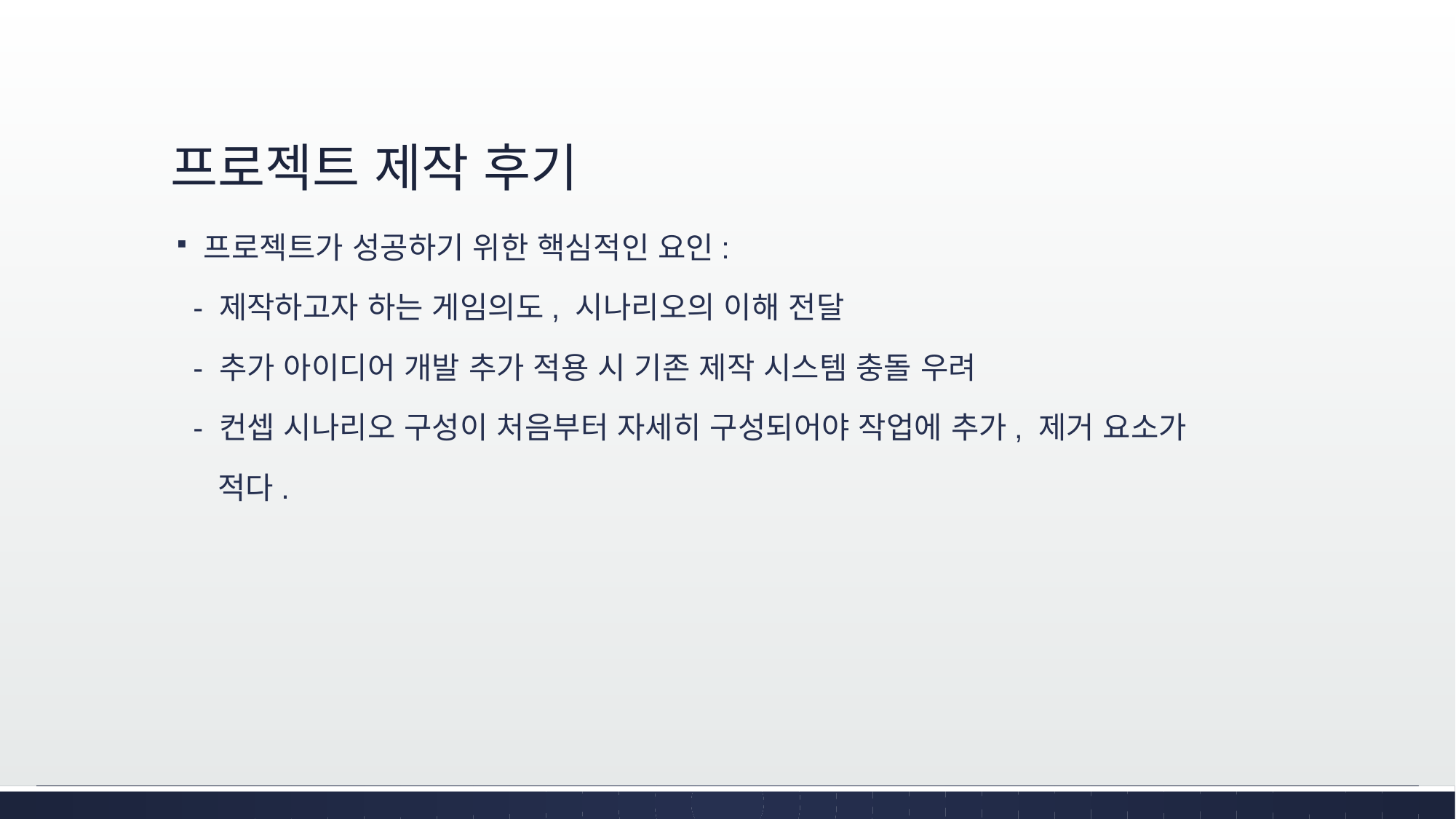

# 프로젝트 제작 후기
프로젝트가 성공하기 위한 핵심적인 요인:
  - 제작하고자 하는 게임의도, 시나리오의 이해 전달
  - 추가 아이디어 개발 추가 적용 시 기존 제작 시스템 충돌 우려
  - 컨셉 시나리오 구성이 처음부터 자세히 구성되어야 작업에 추가, 제거 요소가
    적다.